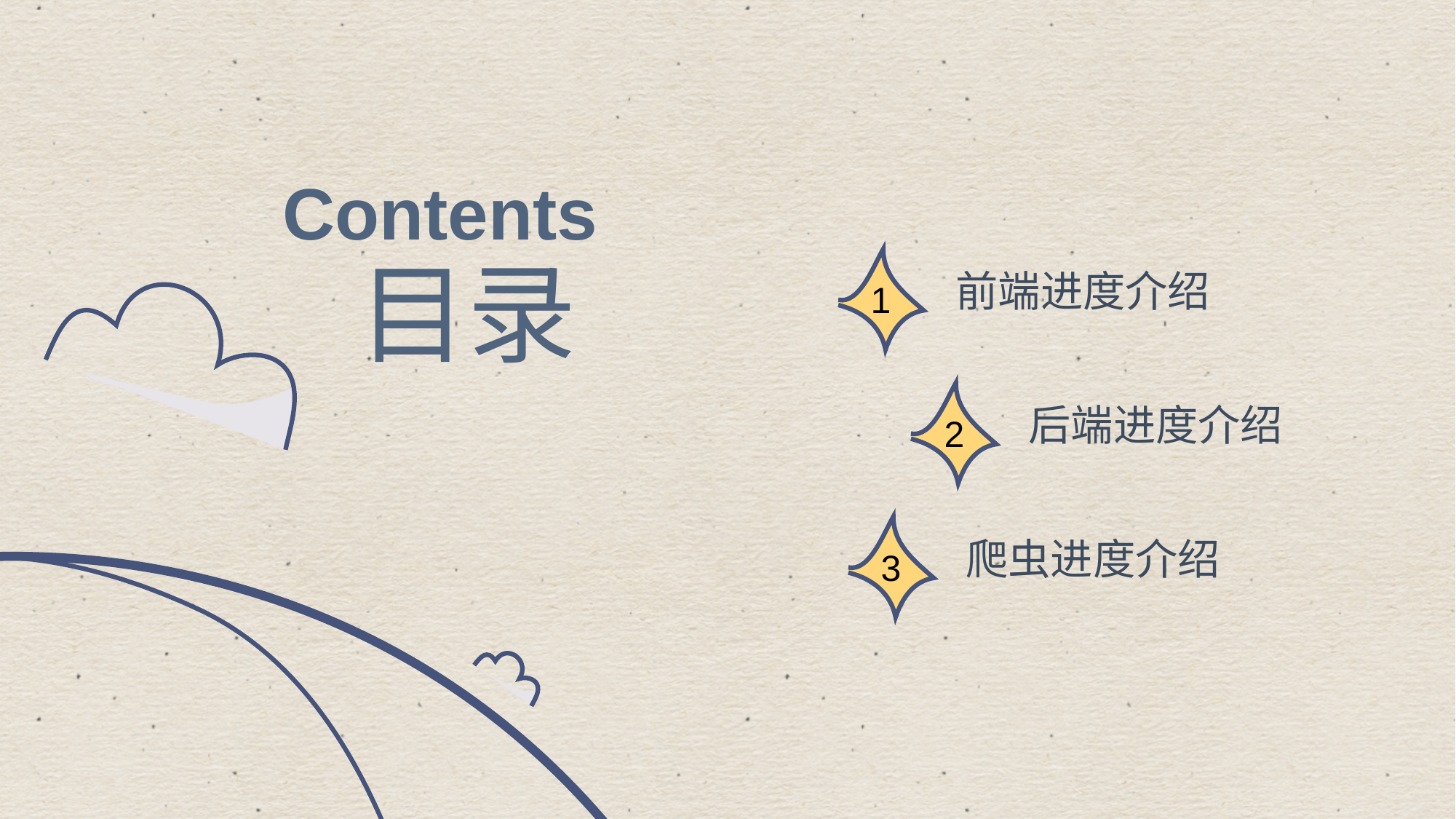

Contents
目录

1
前端进度介绍

2
后端进度介绍

3
爬虫进度介绍